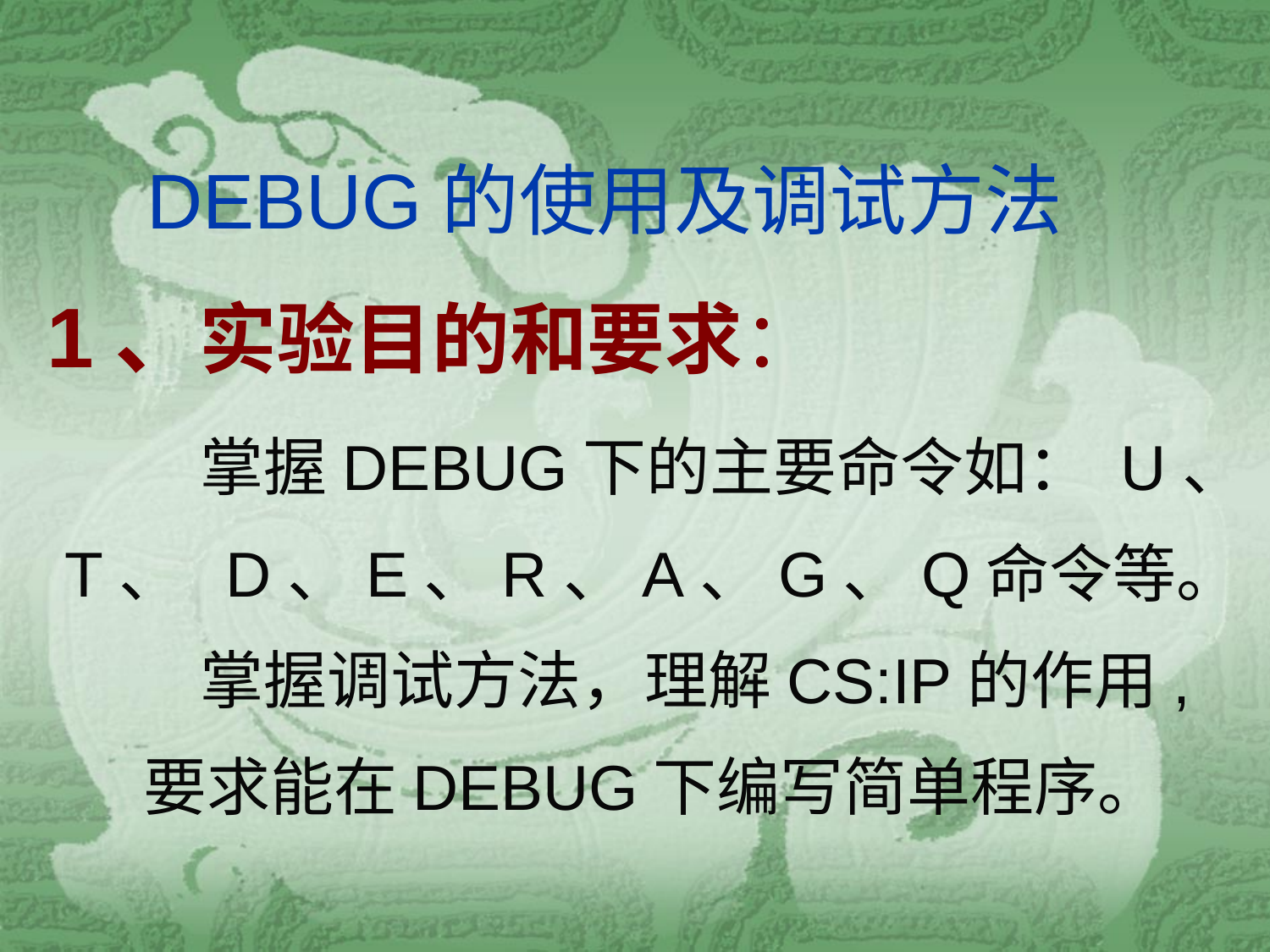

# DEBUG的使用及调试方法
1、实验目的和要求：
                       掌握DEBUG下的主要命令如： U、T、  D、E、R、A、G、Q命令等。
     掌握调试方法，理解CS:IP的作用,
要求能在DEBUG下编写简单程序。